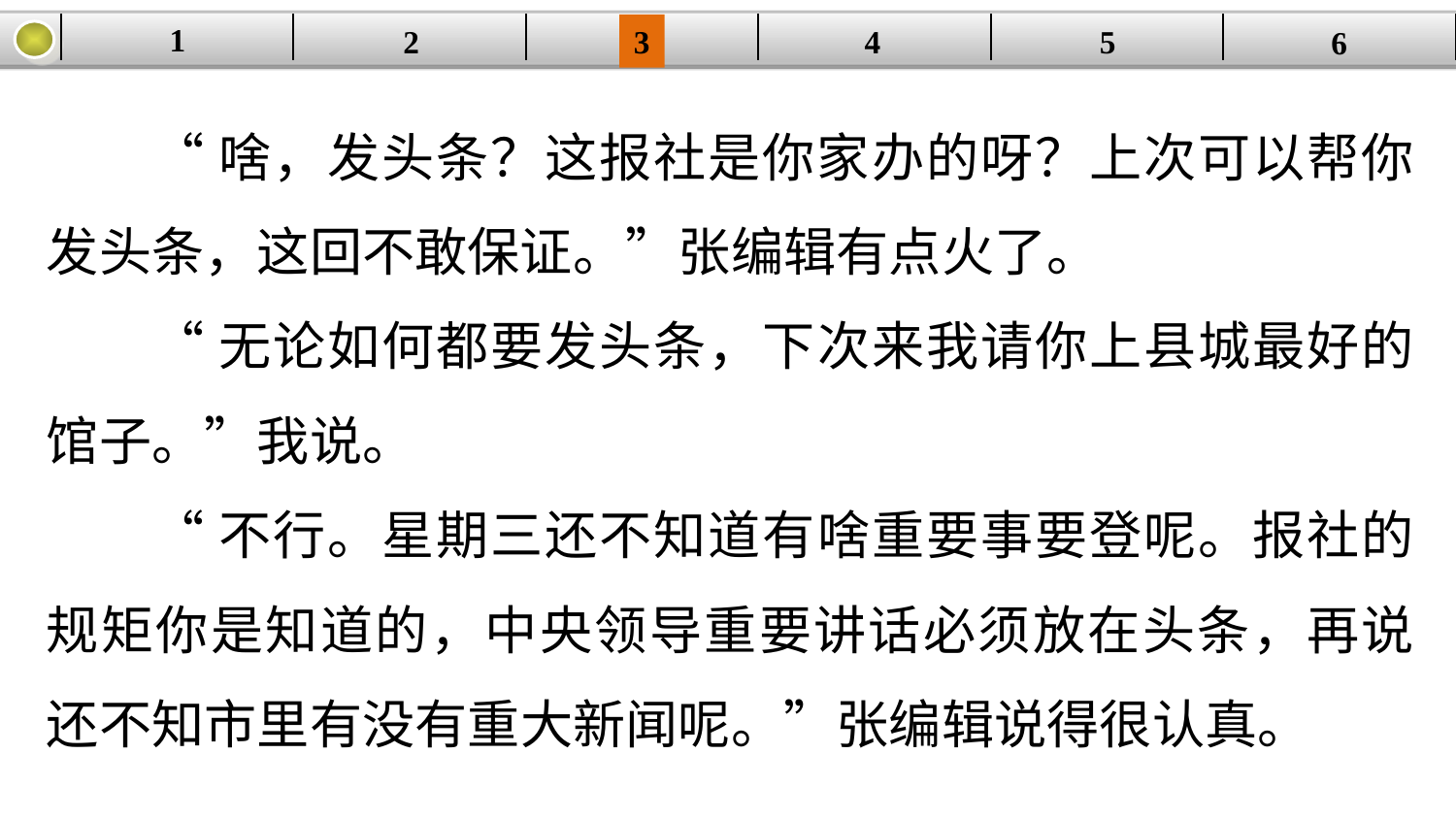

1
|  |  |  |  |  |  |
| --- | --- | --- | --- | --- | --- |
2
3
4
5
6

“啥，发头条？这报社是你家办的呀？上次可以帮你发头条，这回不敢保证。”张编辑有点火了。
“无论如何都要发头条，下次来我请你上县城最好的馆子。”我说。
“不行。星期三还不知道有啥重要事要登呢。报社的规矩你是知道的，中央领导重要讲话必须放在头条，再说还不知市里有没有重大新闻呢。”张编辑说得很认真。